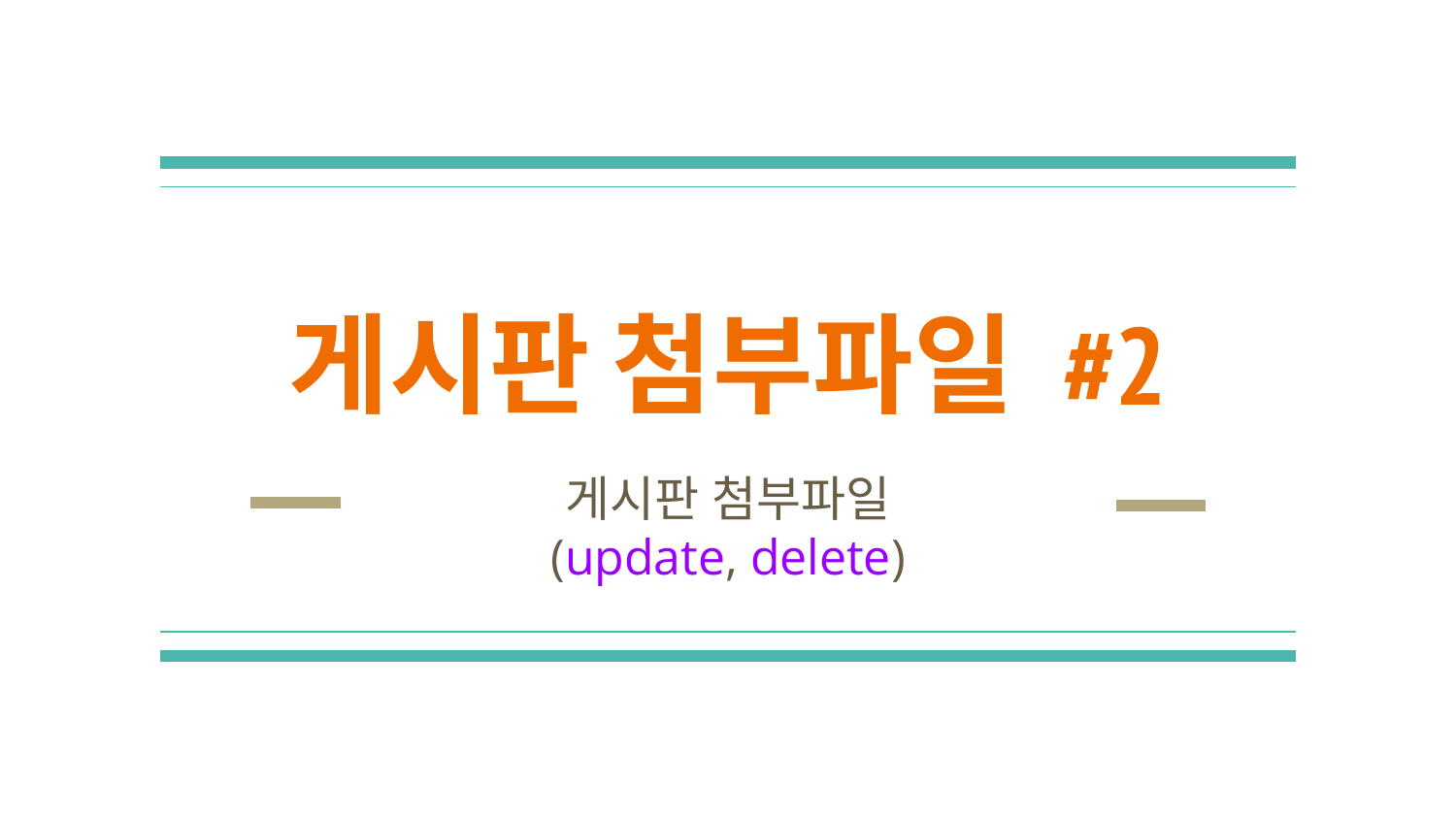

# 게시판 첨부파일 #2
게시판 첨부파일
(update, delete)